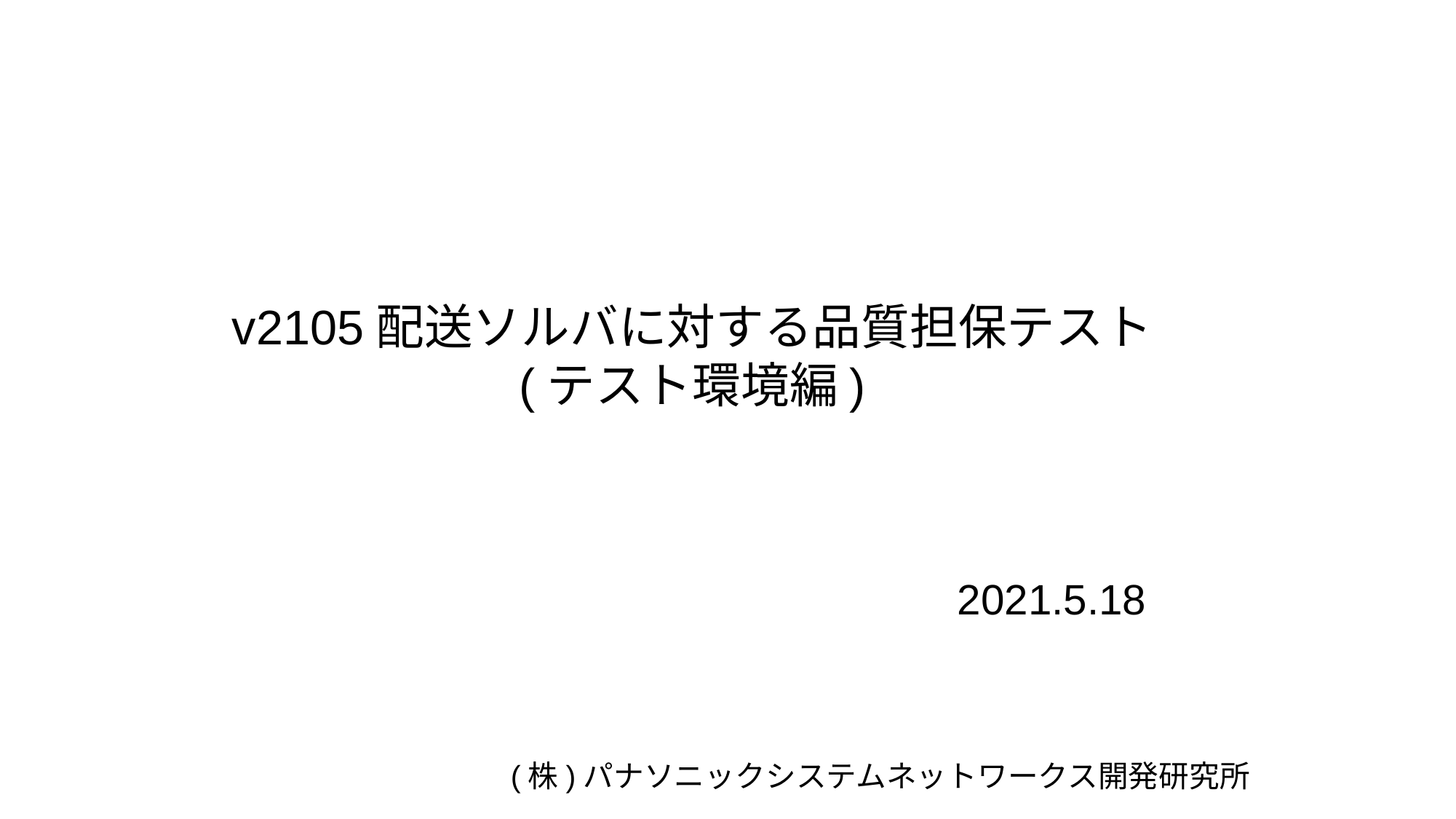

v2105配送ソルバに対する品質担保テスト
(テスト環境編)
2021.5.18
(株)パナソニックシステムネットワークス開発研究所